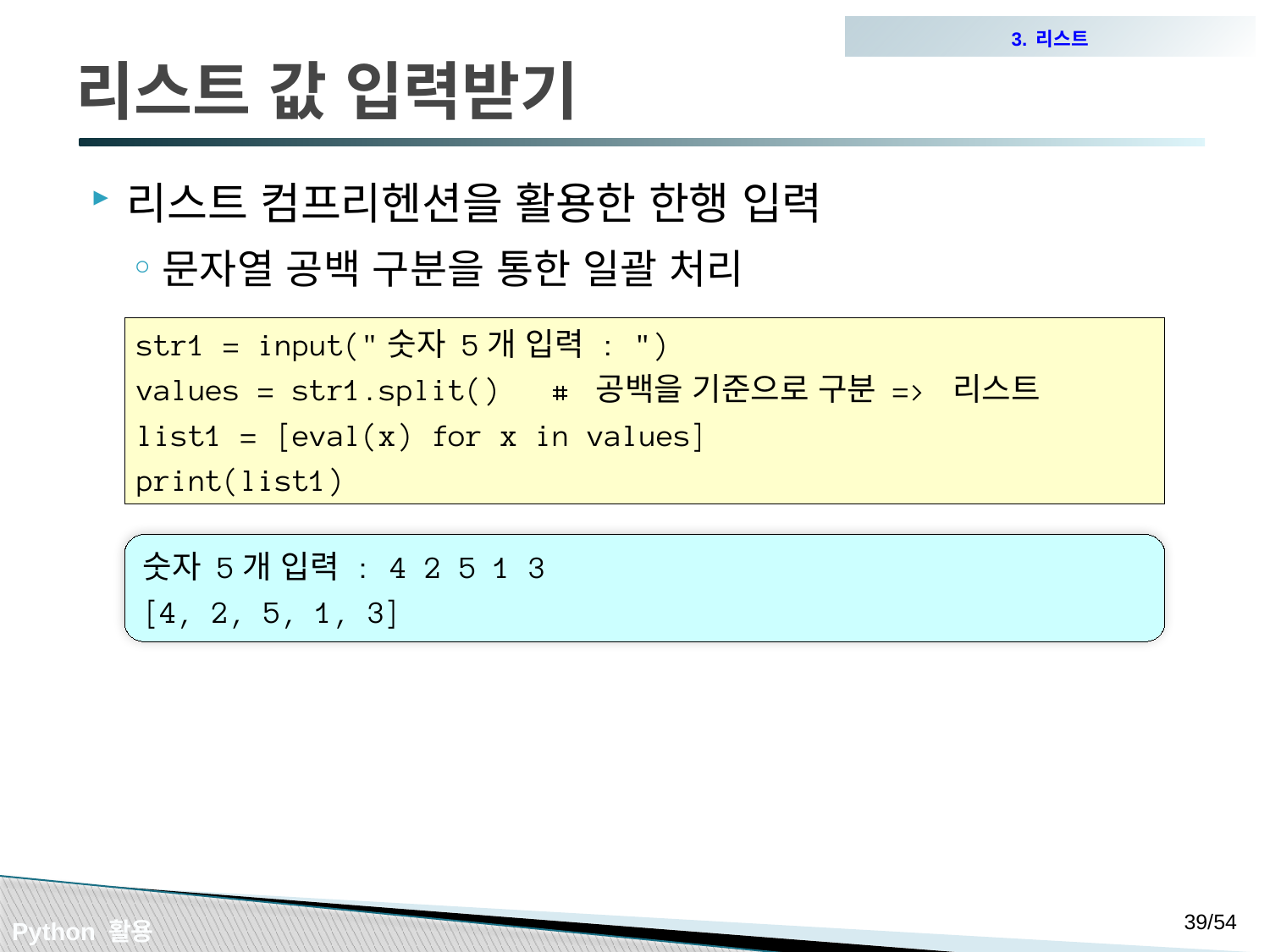

3. 리스트
# 리스트 값 입력받기
리스트 컴프리헨션을 활용한 한행 입력
문자열 공백 구분을 통한 일괄 처리
str1 = input("숫자 5개 입력 : ")
values = str1.split()   # 공백을 기준으로 구분 => 리스트
list1 = [eval(x) for x in values]
print(list1)
숫자 5개 입력 : 4 2 5 1 3
[4, 2, 5, 1, 3]
39